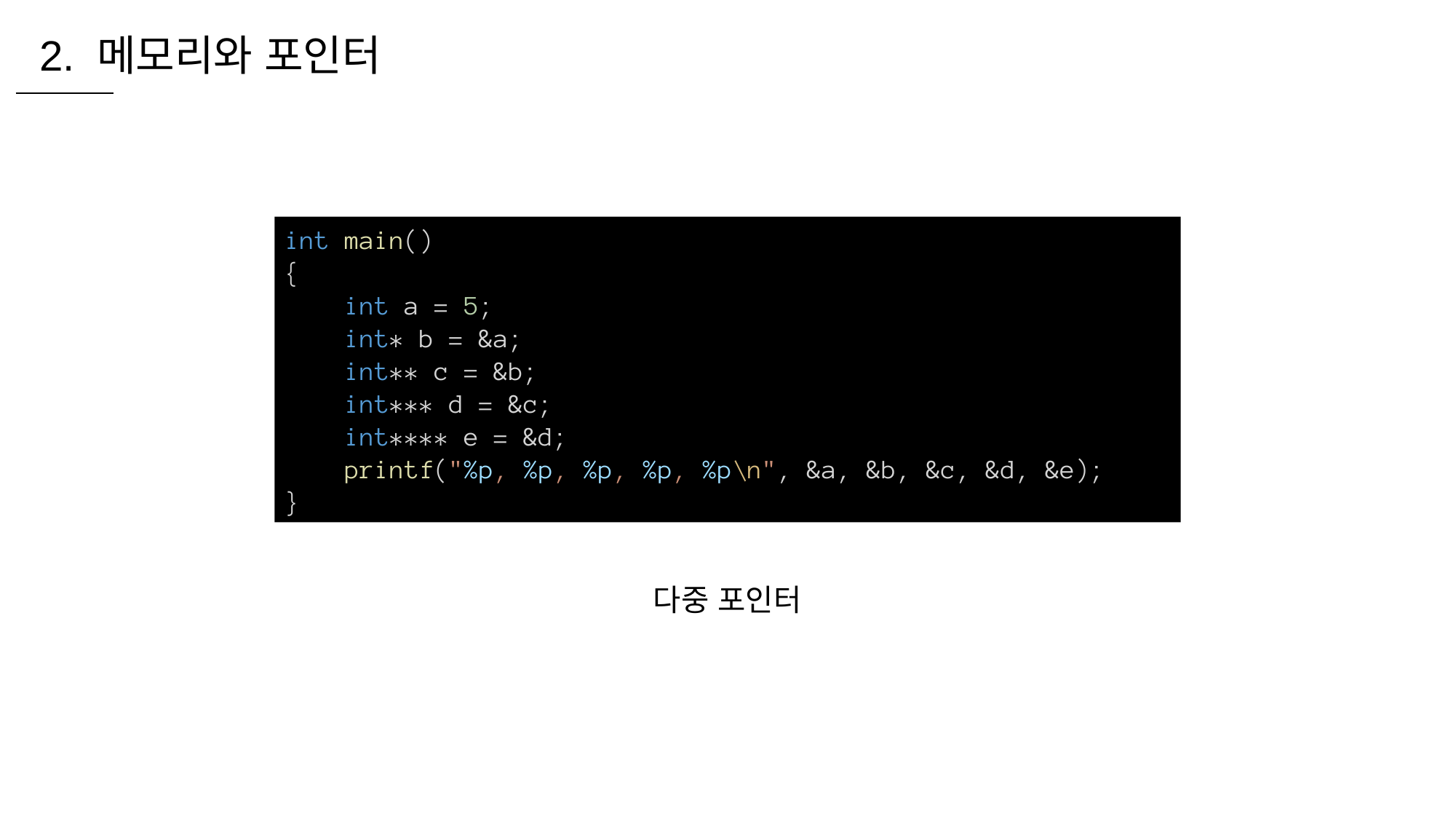

2. 메모리와 포인터
int main()
{
    int a = 5;
    int* b = &a;
    int** c = &b;
    int*** d = &c;
    int**** e = &d;
    printf("%p, %p, %p, %p, %p\n", &a, &b, &c, &d, &e);
}
다중 포인터